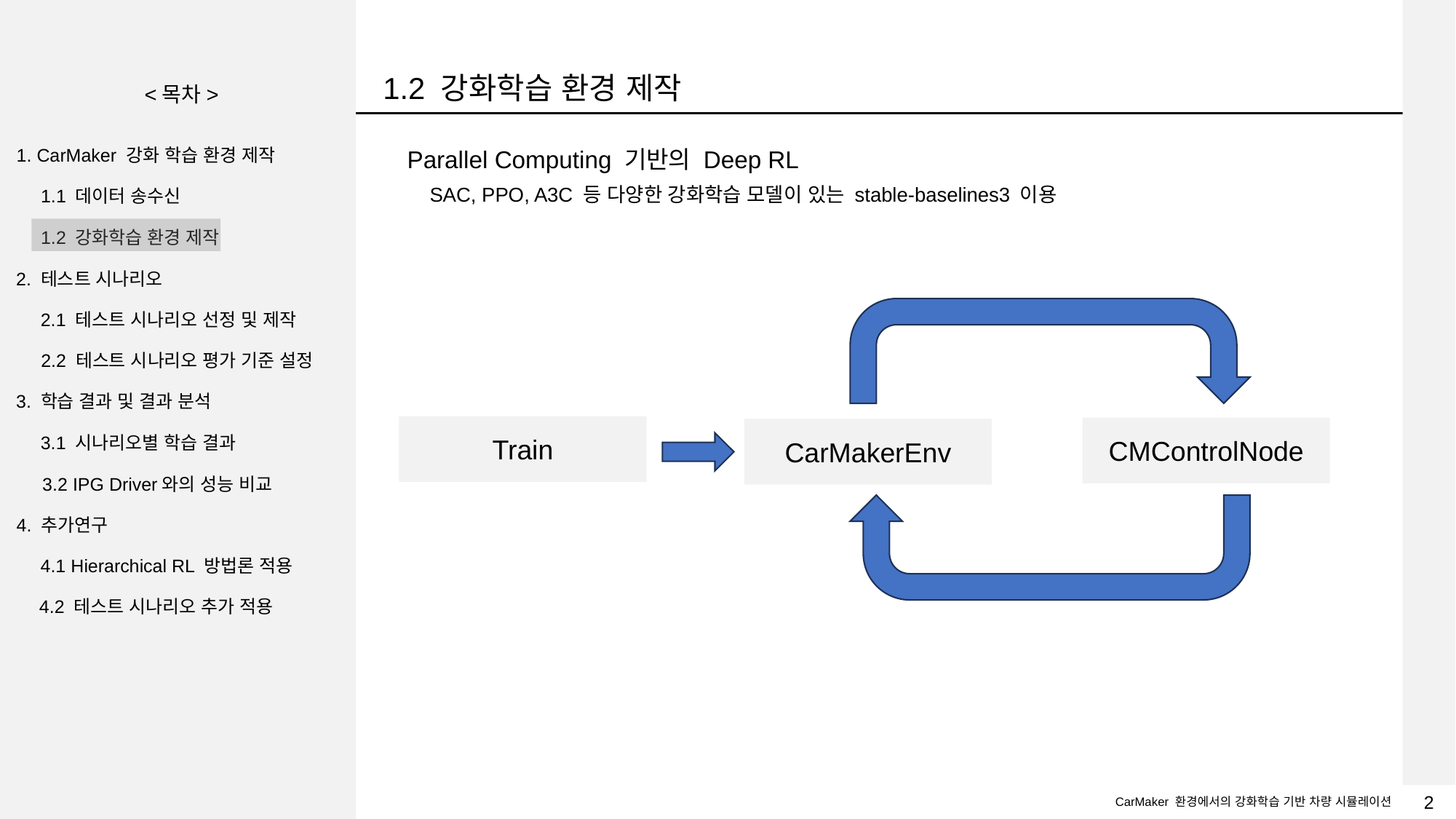

1.2 강화학습 환경 제작
<목차>
1. CarMaker 강화 학습 환경 제작
1.1 데이터 송수신
1.2 강화학습 환경 제작
2. 테스트 시나리오
2.1 테스트 시나리오 선정 및 제작
2.2 테스트 시나리오 평가 기준 설정
3. 학습 결과 및 결과 분석
3.1 시나리오별 학습 결과
3.2 IPG Driver와의 성능 비교
4. 추가연구
4.1 Hierarchical RL 방법론 적용
4.2 테스트 시나리오 추가 적용

Parallel Computing 기반의 Deep RL
    SAC, PPO, A3C 등 다양한 강화학습 모델이 있는 stable-baselines3 이용

Train
CMControlNode
CarMakerEnv

2
CarMaker 환경에서의 강화학습 기반 차량 시뮬레이션